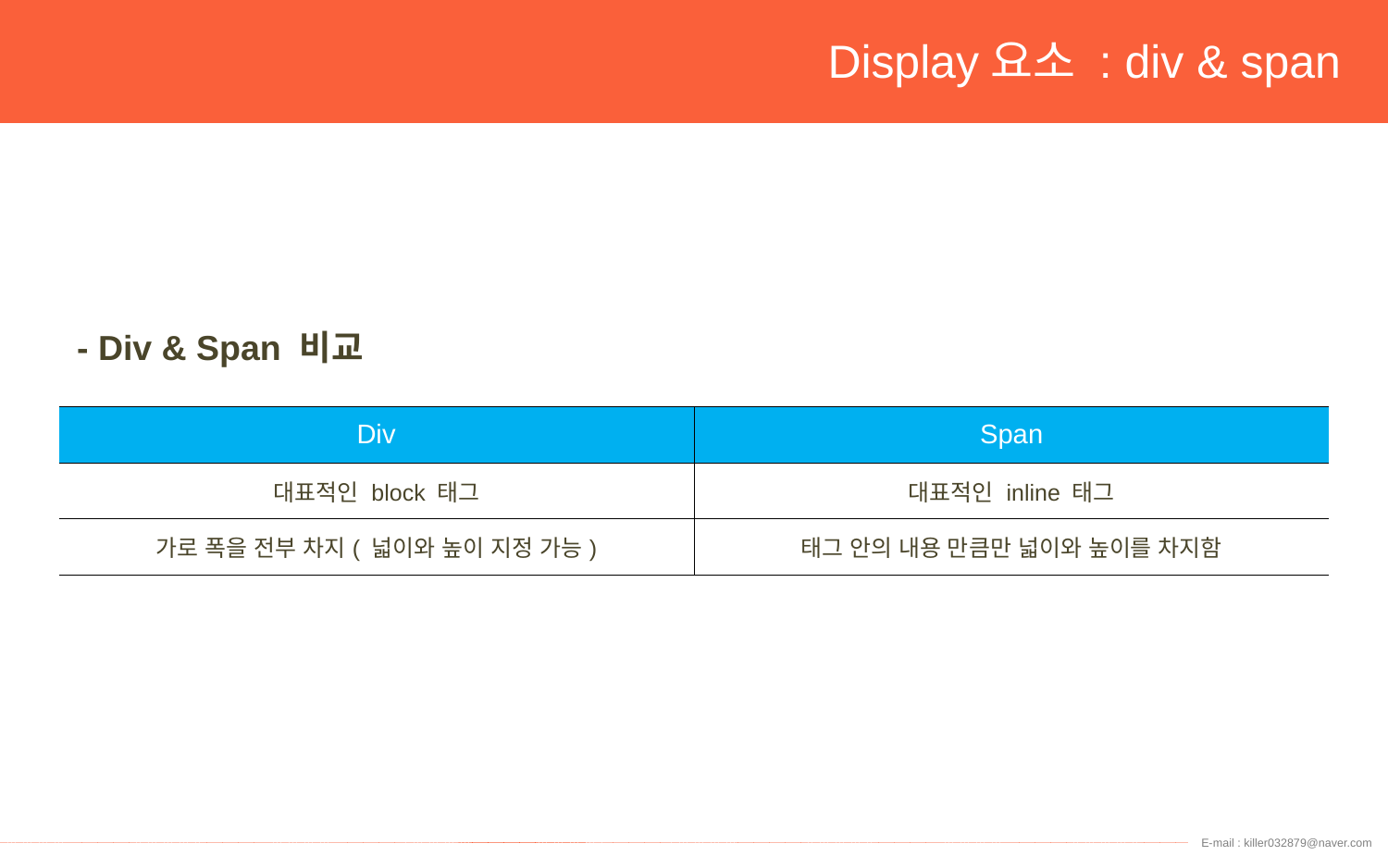

Display요소 : div & span
- Div & Span 비교
| Div | Span |
| --- | --- |
| 대표적인 block 태그 | 대표적인 inline 태그 |
| 가로 폭을 전부 차지( 넓이와 높이 지정 가능) | 태그 안의 내용 만큼만 넓이와 높이를 차지함 |